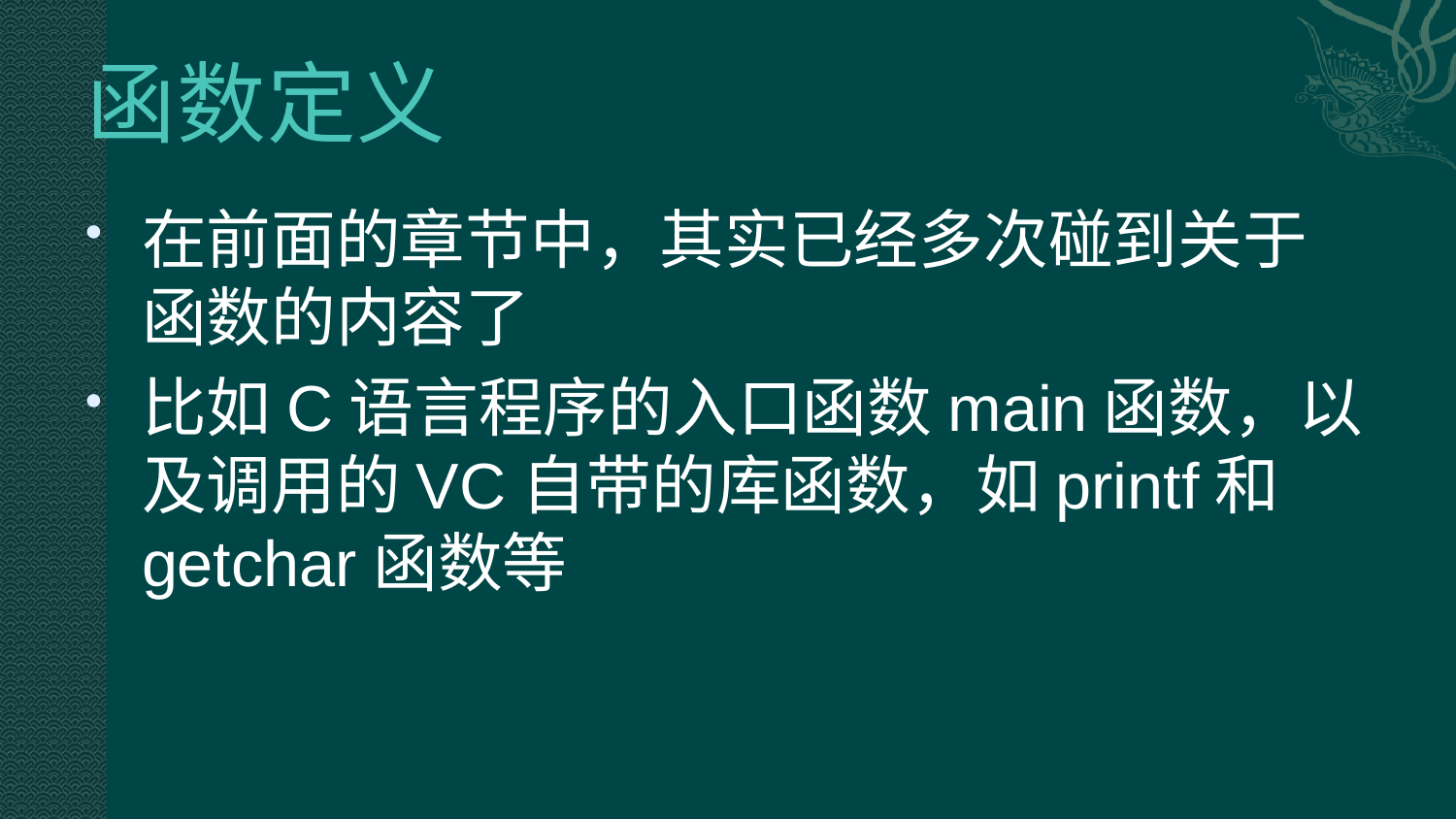

# 函数定义
在前面的章节中，其实已经多次碰到关于函数的内容了
比如C语言程序的入口函数main函数，以及调用的VC自带的库函数，如printf和getchar函数等